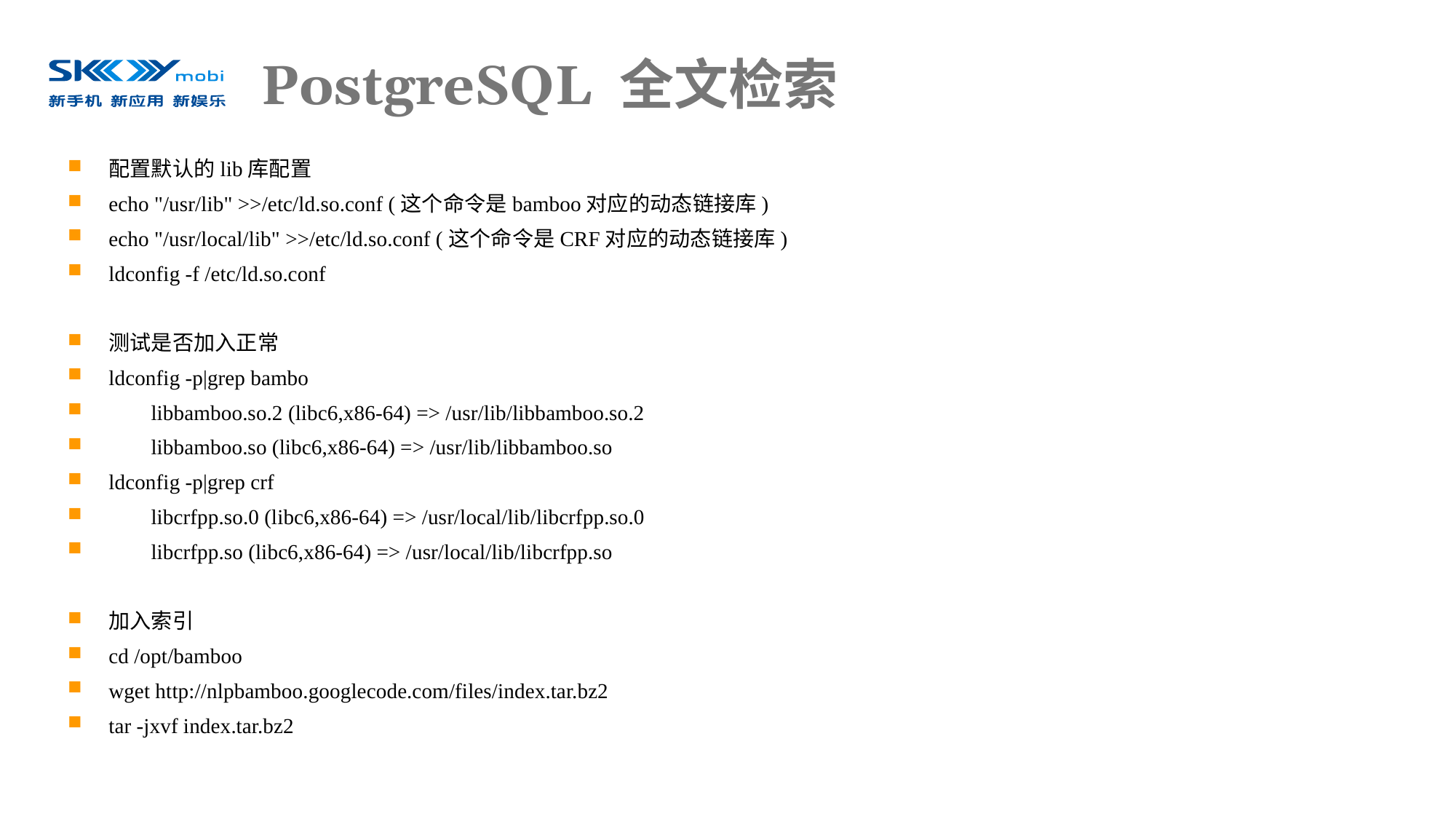

# PostgreSQL 全文检索
配置默认的lib库配置
echo "/usr/lib" >>/etc/ld.so.conf (这个命令是bamboo对应的动态链接库)
echo "/usr/local/lib" >>/etc/ld.so.conf (这个命令是CRF对应的动态链接库)
ldconfig -f /etc/ld.so.conf

测试是否加入正常
ldconfig -p|grep bambo
        libbamboo.so.2 (libc6,x86-64) => /usr/lib/libbamboo.so.2
        libbamboo.so (libc6,x86-64) => /usr/lib/libbamboo.so
ldconfig -p|grep crf
        libcrfpp.so.0 (libc6,x86-64) => /usr/local/lib/libcrfpp.so.0
        libcrfpp.so (libc6,x86-64) => /usr/local/lib/libcrfpp.so

加入索引
cd /opt/bamboo
wget http://nlpbamboo.googlecode.com/files/index.tar.bz2
tar -jxvf index.tar.bz2